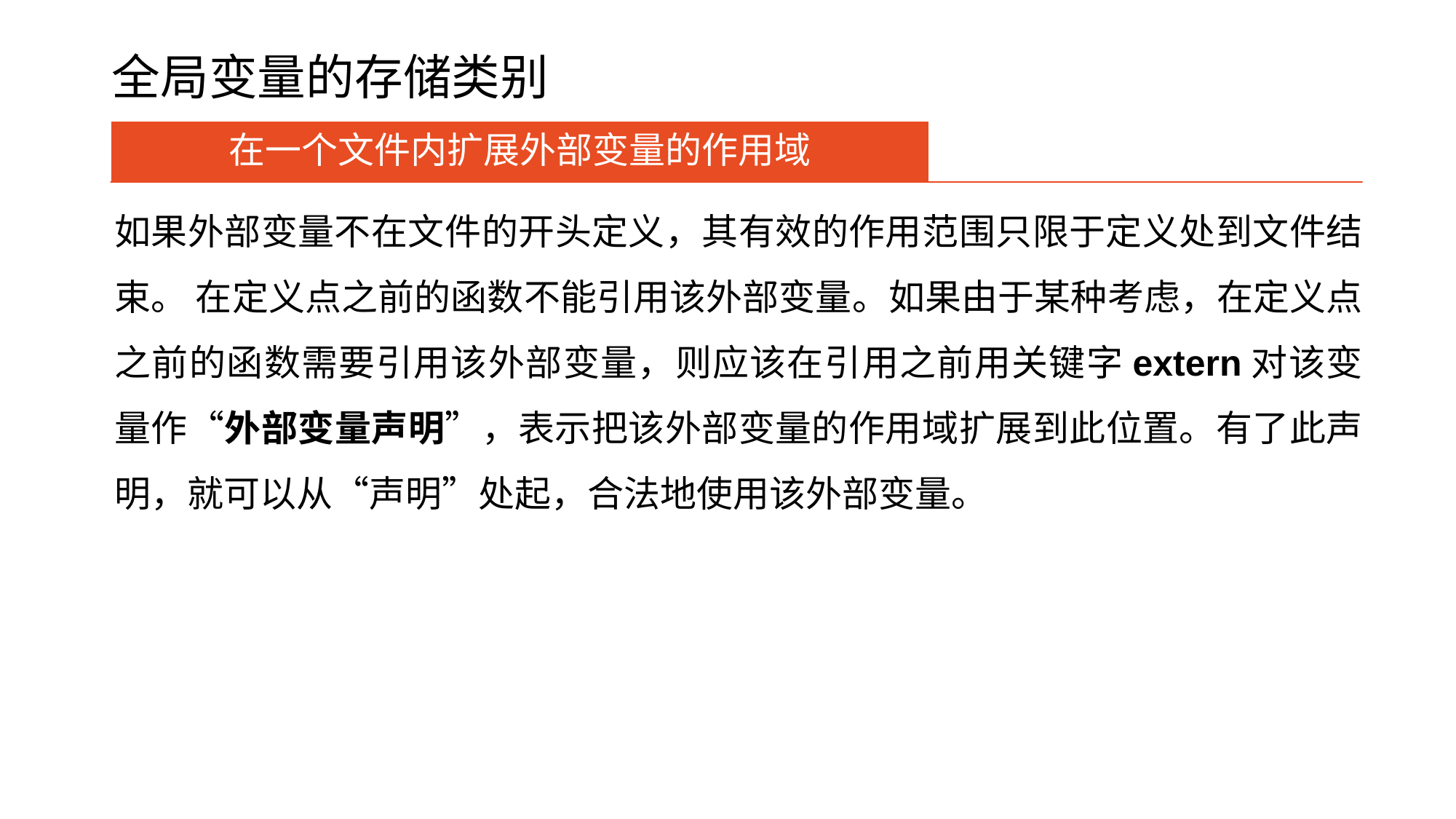

# 全局变量的存储类别
在一个文件内扩展外部变量的作用域
如果外部变量不在文件的开头定义，其有效的作用范围只限于定义处到文件结束。 在定义点之前的函数不能引用该外部变量。如果由于某种考虑，在定义点之前的函数需要引用该外部变量，则应该在引用之前用关键字extern对该变量作“外部变量声明”，表示把该外部变量的作用域扩展到此位置。有了此声明，就可以从“声明”处起，合法地使用该外部变量。